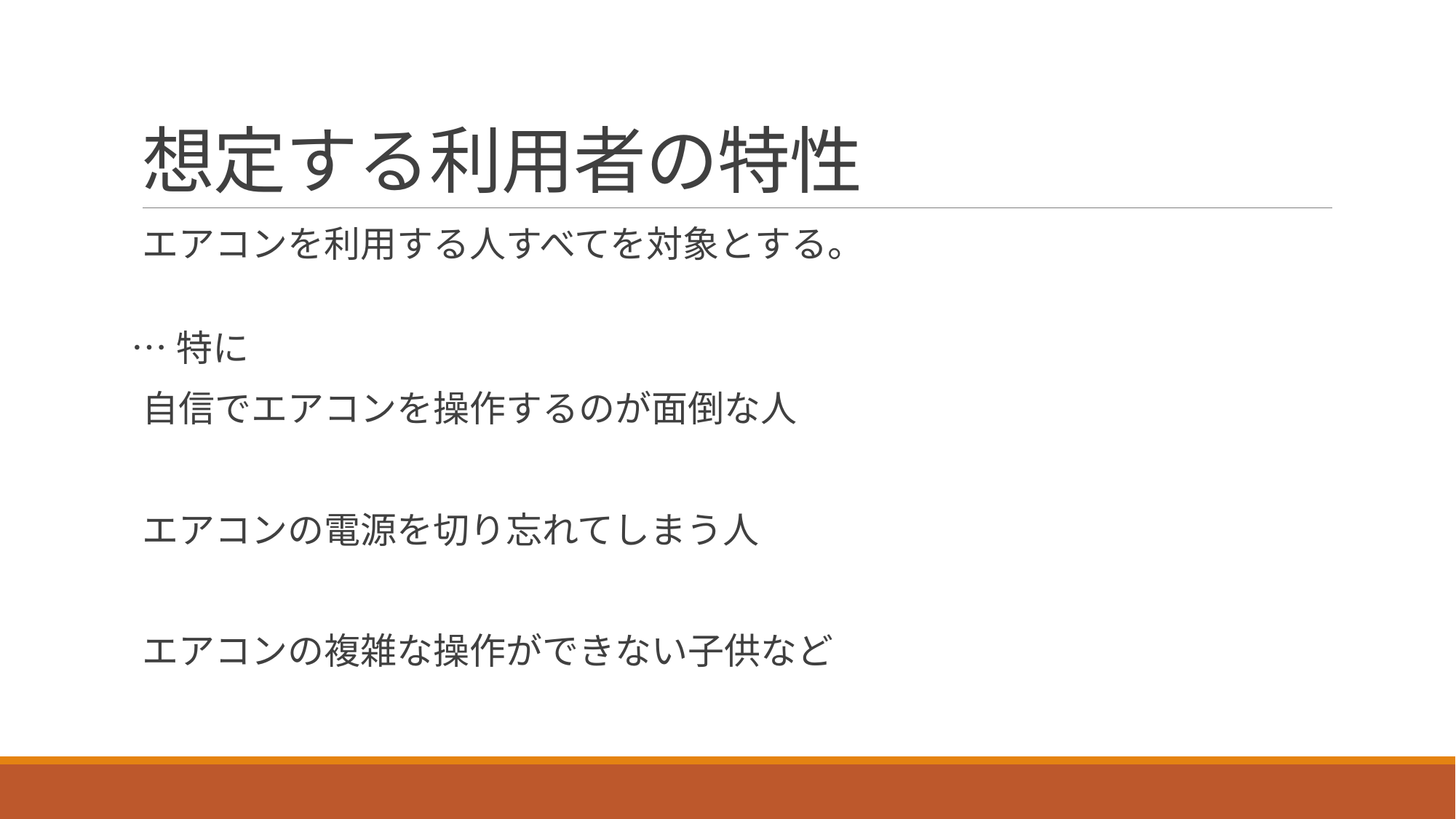

# 想定する利用者の特性
エアコンを利用する人すべてを対象とする。
…特に
自信でエアコンを操作するのが面倒な人

エアコンの電源を切り忘れてしまう人

エアコンの複雑な操作ができない子供など